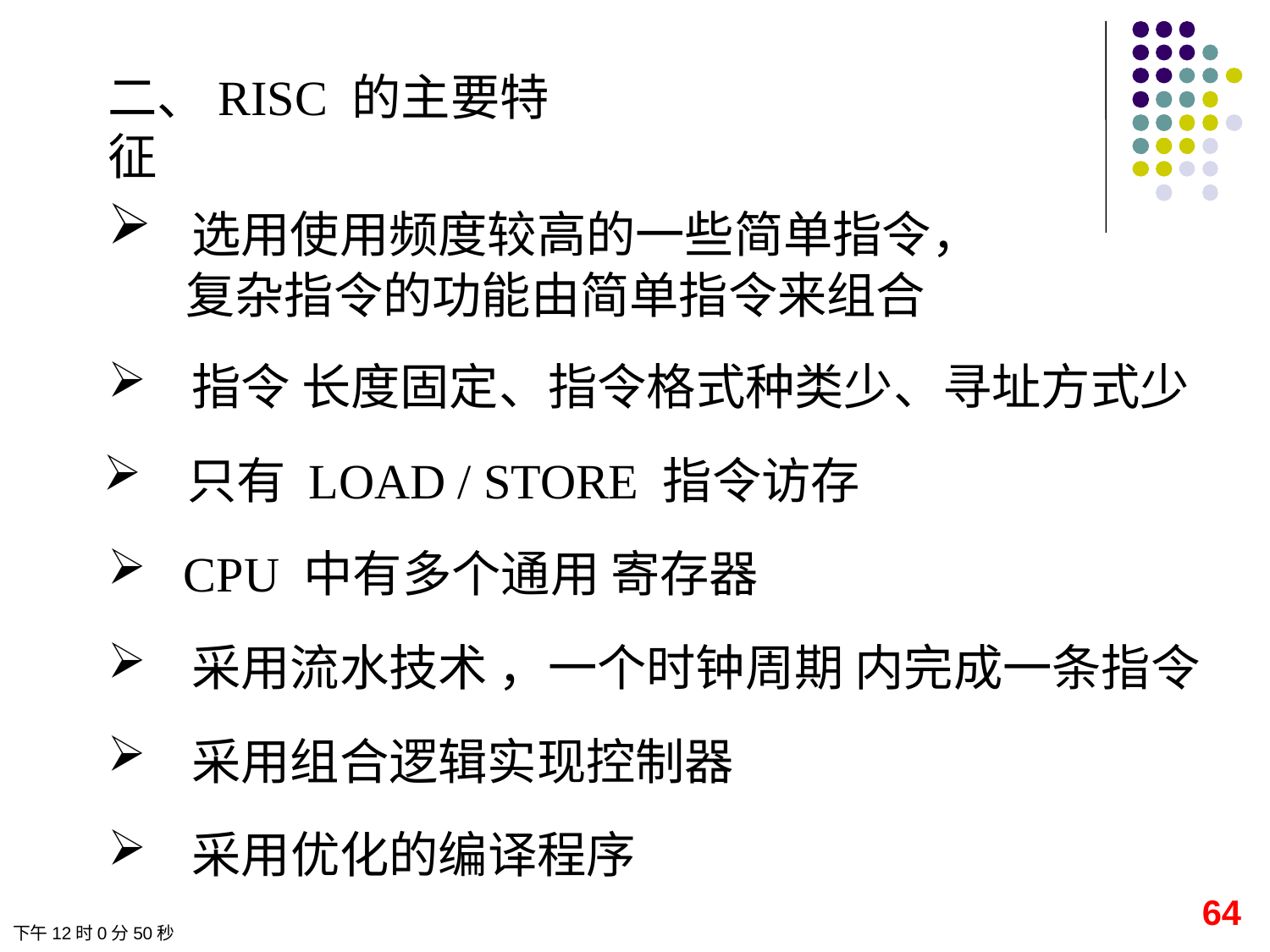

二、RISC 的主要特征
  选用使用频度较高的一些简单指令，
      复杂指令的功能由简单指令来组合
   指令 长度固定、指令格式种类少、寻址方式少
   只有 LOAD / STORE 指令访存
   CPU 中有多个通用 寄存器
   采用流水技术 ，一个时钟周期 内完成一条指令
   采用组合逻辑实现控制器
   采用优化的编译程序
64
下午12时0分50秒